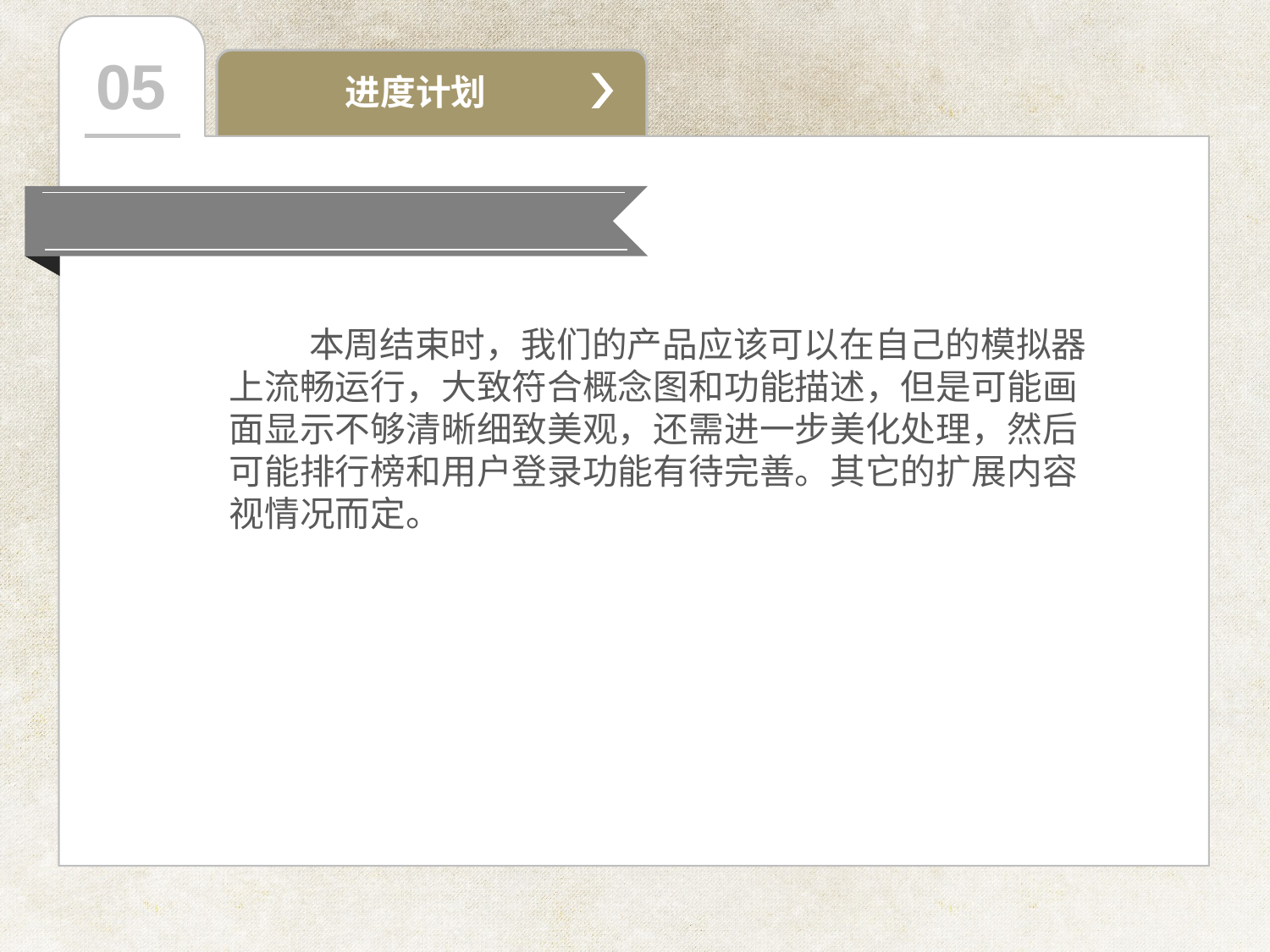

#
05

进度计划

 本周结束时，我们的产品应该可以在自己的模拟器上流畅运行，大致符合概念图和功能描述，但是可能画面显示不够清晰细致美观，还需进一步美化处理，然后可能排行榜和用户登录功能有待完善。其它的扩展内容视情况而定。